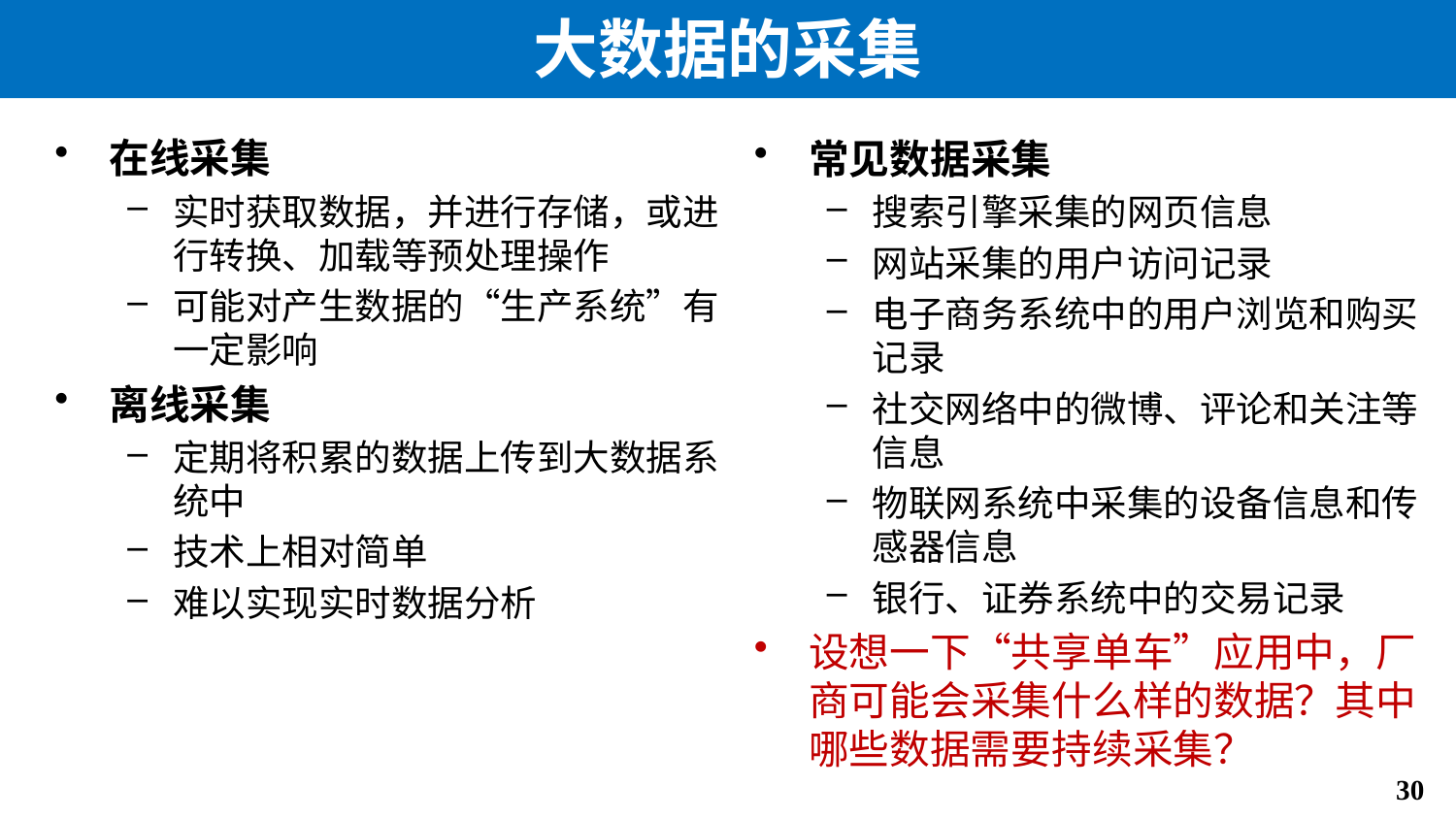

# 大数据的采集
在线采集
实时获取数据，并进行存储，或进行转换、加载等预处理操作
可能对产生数据的“生产系统”有一定影响
离线采集
定期将积累的数据上传到大数据系统中
技术上相对简单
难以实现实时数据分析

常见数据采集
搜索引擎采集的网页信息
网站采集的用户访问记录
电子商务系统中的用户浏览和购买记录
社交网络中的微博、评论和关注等信息
物联网系统中采集的设备信息和传感器信息
银行、证券系统中的交易记录
设想一下“共享单车”应用中，厂商可能会采集什么样的数据？其中哪些数据需要持续采集？